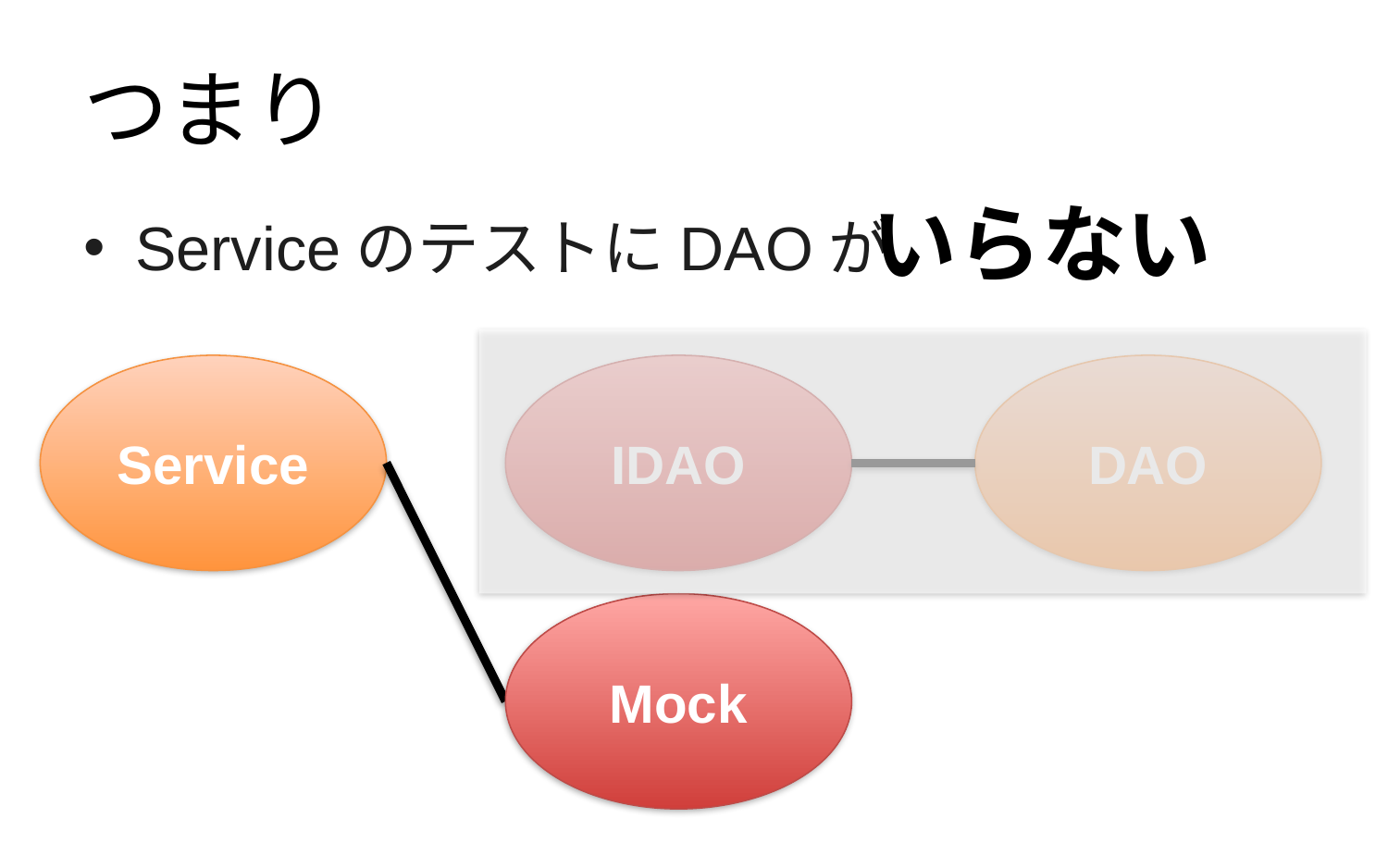

# つまり
いらない
ServiceのテストにDAOが

Service
IDAO
DAO
Mock